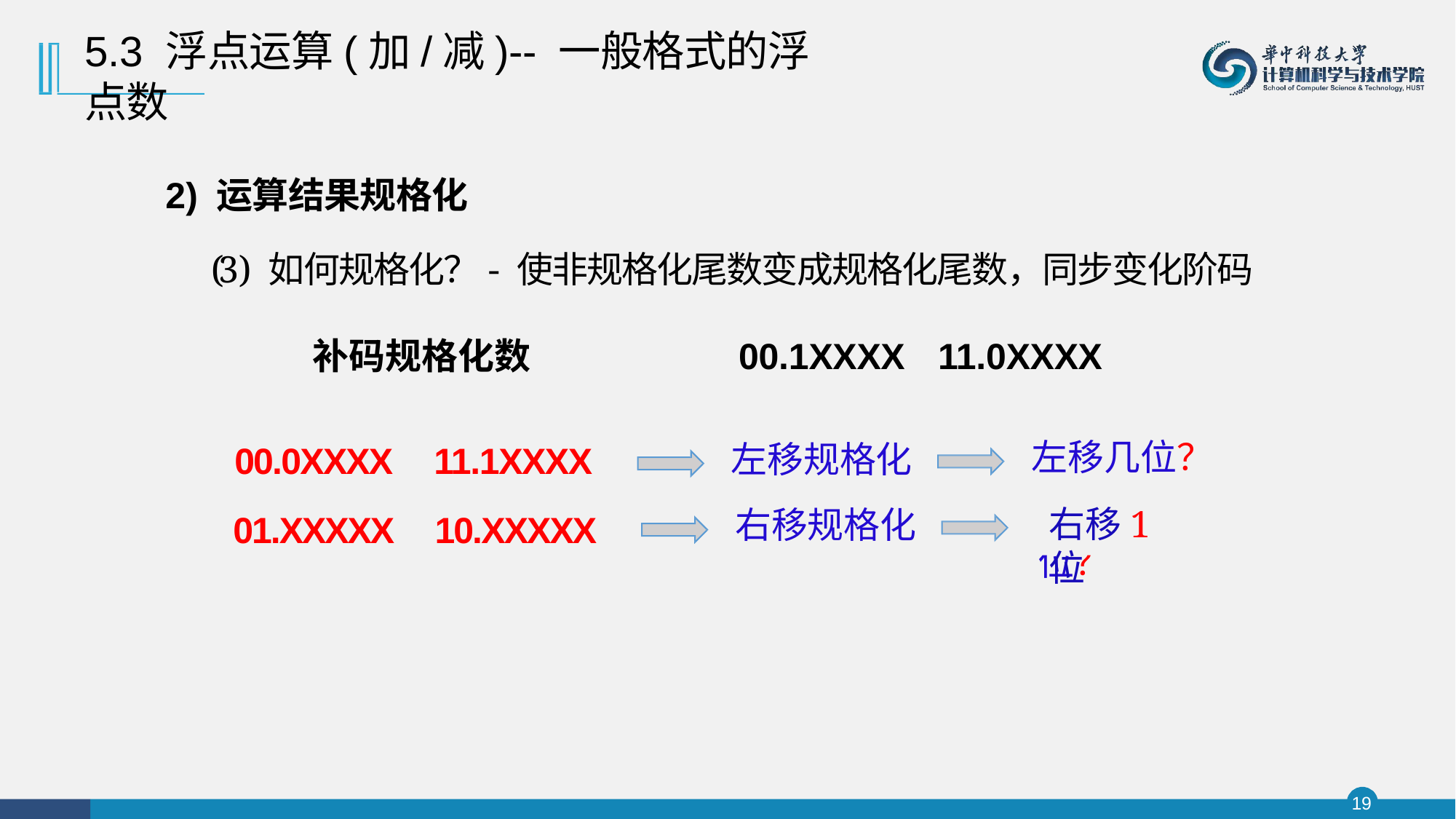

# 5.3 浮点运算(加/减)-- 一般格式的浮点数
2) 运算结果规格化
(3) 如何规格化？- 使非规格化尾数变成规格化尾数，同步变化阶码
补码规格化数	00.1XXXX	11.0XXXX
00.0XXXX
01.XXXXX
11.1XXXX
10.XXXXX
左移规格化右移规格化
左移几位？

右移1位

右移几位？

19